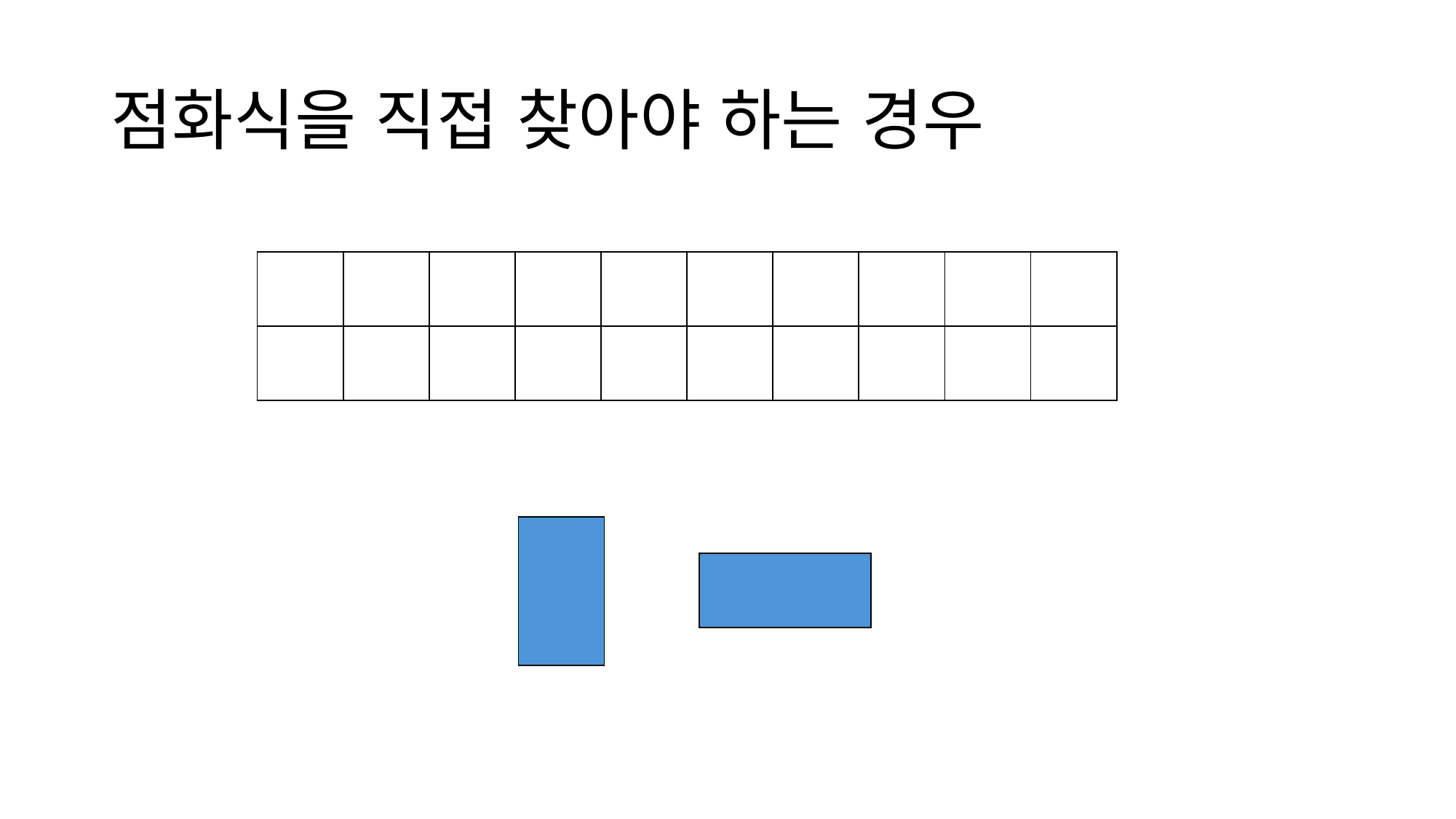

# 점화식을 직접 찾아야 하는 경우
|  |  |  |  |  |  |  |  |  |  |
| --- | --- | --- | --- | --- | --- | --- | --- | --- | --- |
|  |  |  |  |  |  |  |  |  |  |
|  |
| --- |
|  |
| --- |